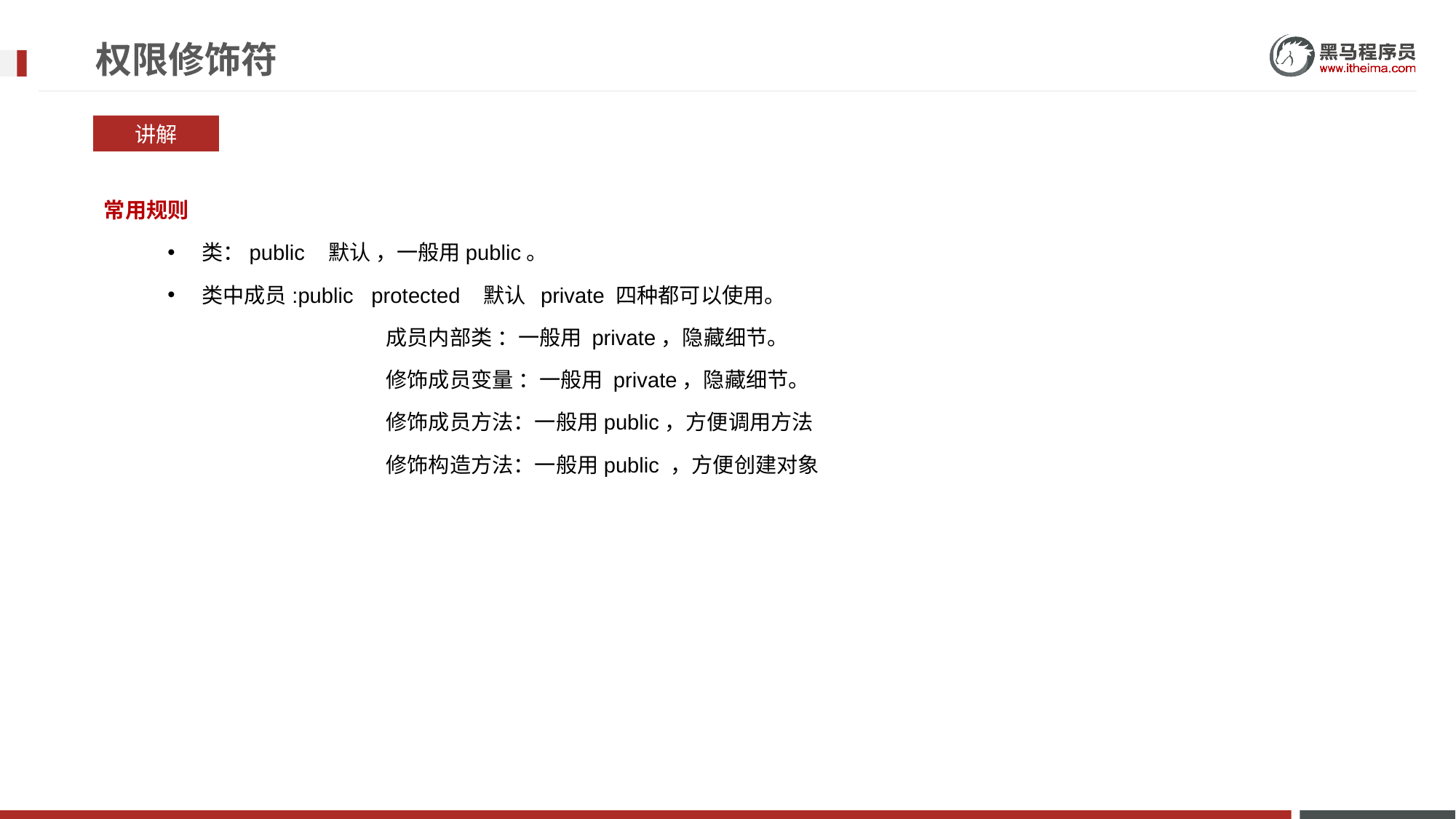

# 权限修饰符
讲解
常用规则
类：public   默认 ，一般用public。
类中成员:public   protected   默认  private 四种都可以使用。
		成员内部类 ：一般用 private，隐藏细节。
		修饰成员变量 ：一般用 private，隐藏细节。
		修饰成员方法：一般用public，方便调用方法
		修饰构造方法：一般用public ，方便创建对象